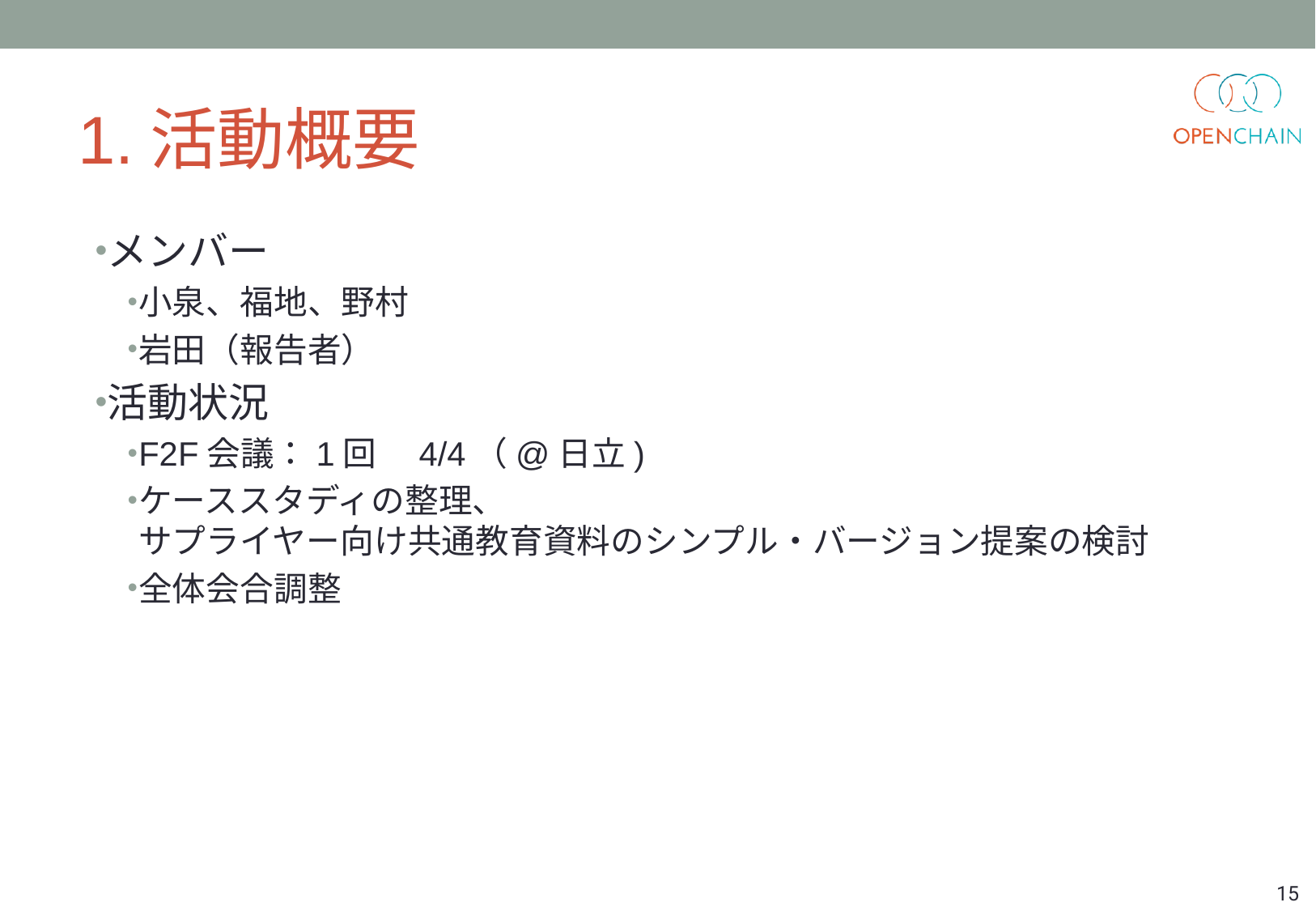

# 1.活動概要
メンバー
小泉、福地、野村
岩田（報告者）
活動状況
F2F会議：1回　4/4（@日立)
ケーススタディの整理、
サプライヤー向け共通教育資料のシンプル・バージョン提案の検討
全体会合調整

15